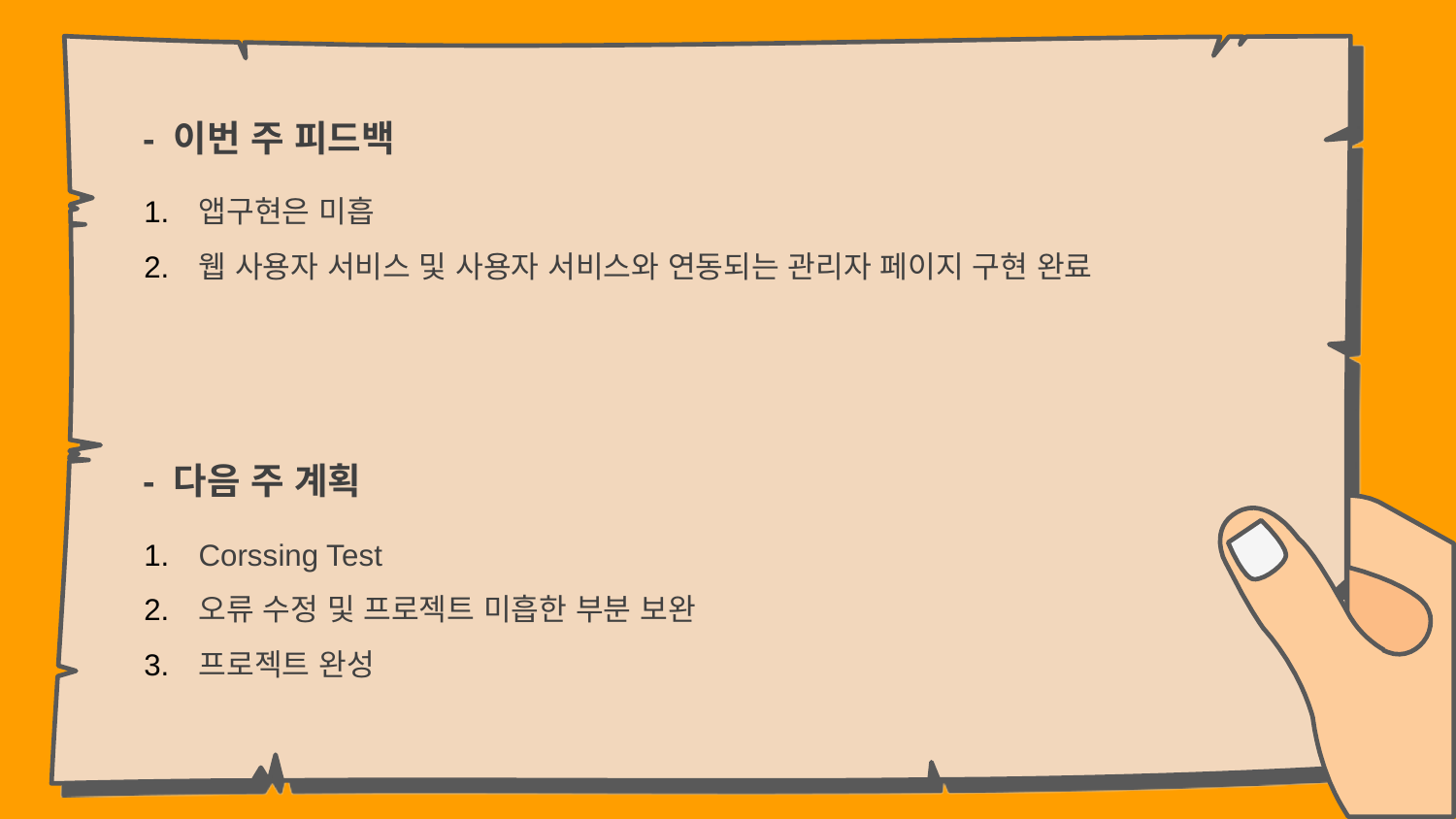

- 이번 주 피드백
앱구현은 미흡
웹 사용자 서비스 및 사용자 서비스와 연동되는 관리자 페이지 구현 완료
- 다음 주 계획

Corssing Test
오류 수정 및 프로젝트 미흡한 부분 보완
프로젝트 완성